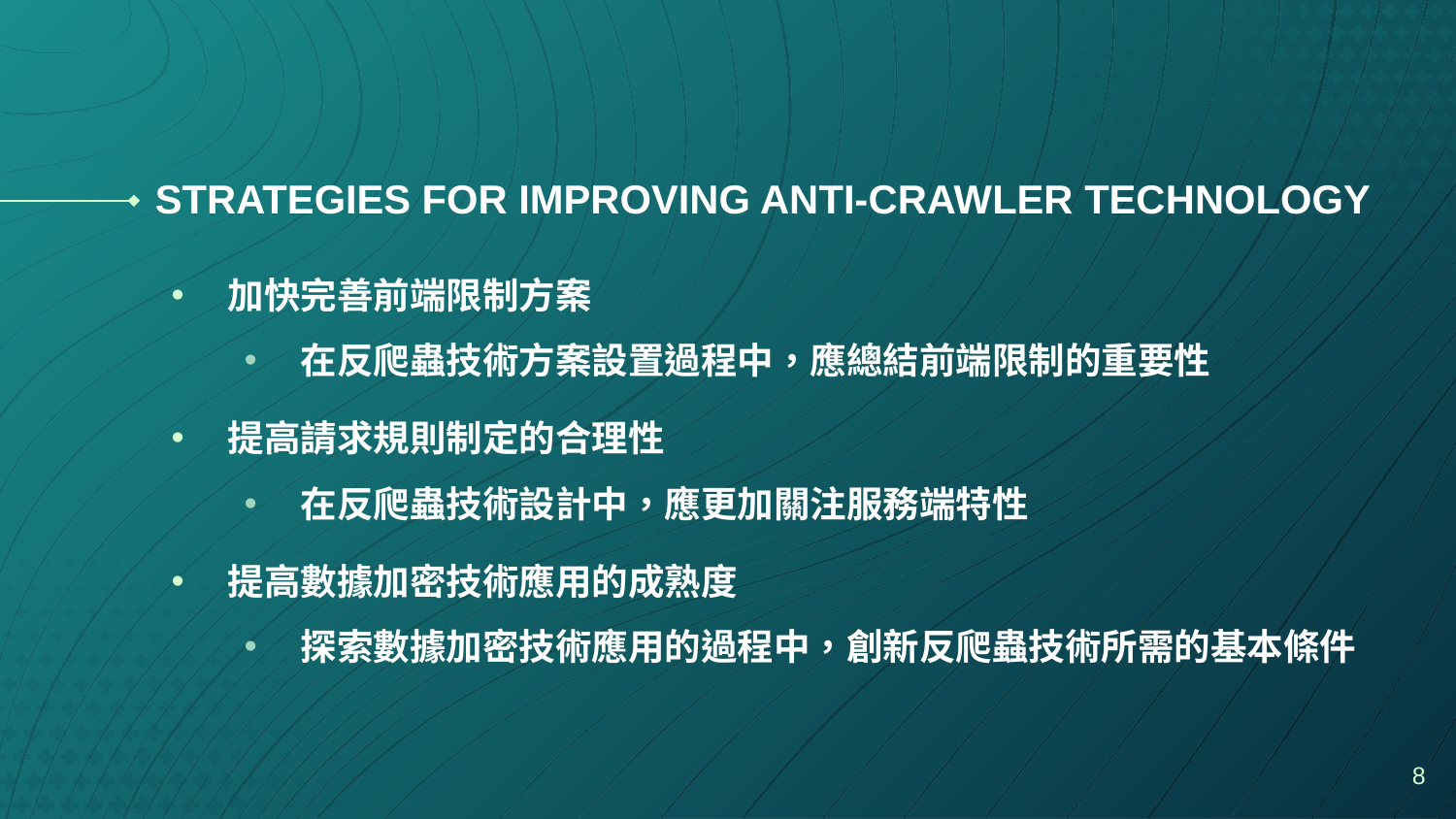

# STRATEGIES FOR IMPROVING ANTI-CRAWLER TECHNOLOGY
加快完善前端限制方案
在反爬蟲技術方案設置過程中，應總結前端限制的重要性
提高請求規則制定的合理性
在反爬蟲技術設計中，應更加關注服務端特性
提高數據加密技術應用的成熟度
探索數據加密技術應用的過程中，創新反爬蟲技術所需的基本條件
8